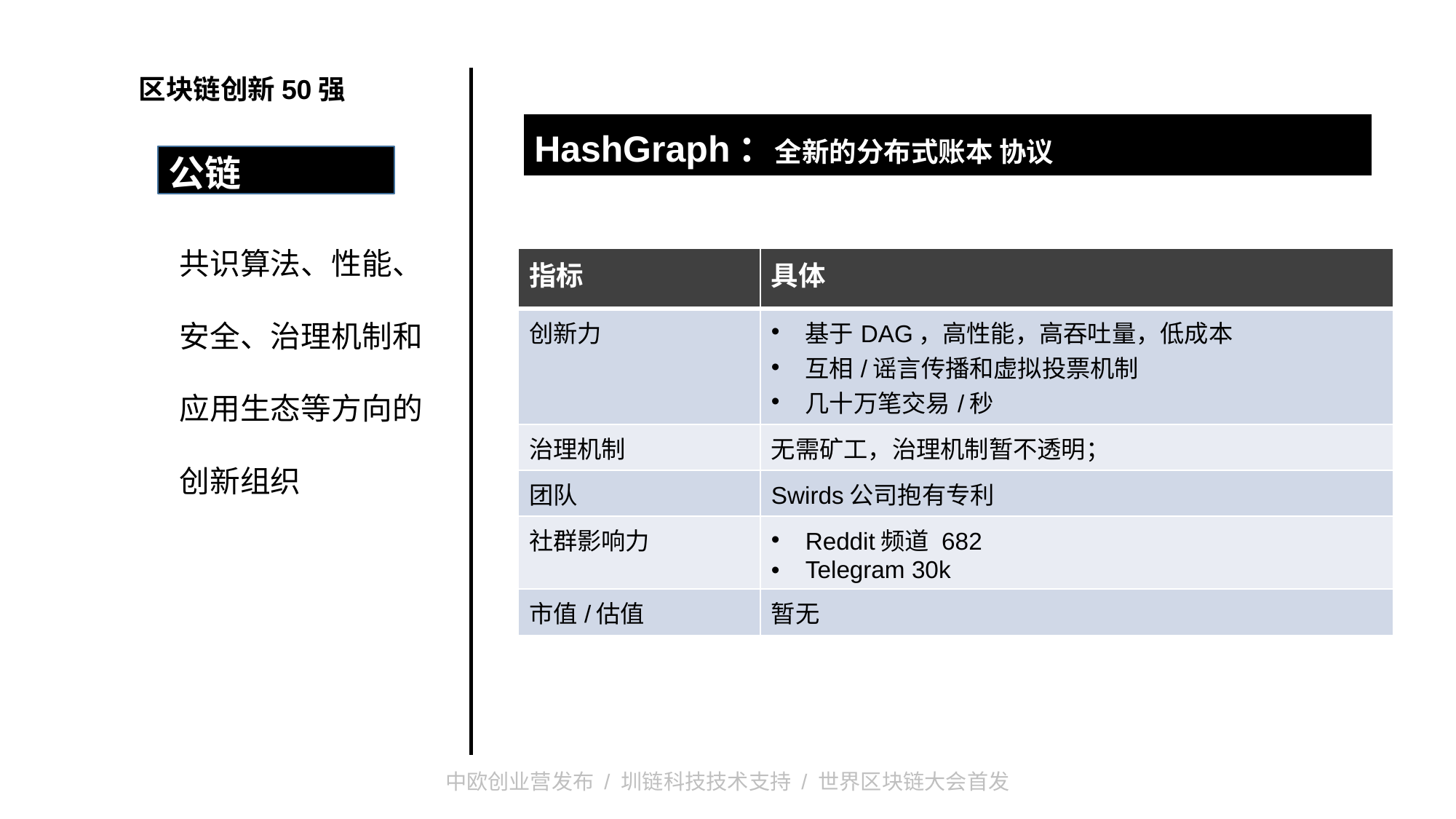

区块链创新50强
| HashGraph：全新的分布式账本 协议 |
| --- |
|  |
公链
共识算法、性能、
安全、治理机制和
应用生态等方向的
创新组织
| 指标 | 具体 |
| --- | --- |
| 创新力 | 基于DAG，高性能，高吞吐量，低成本 互相/谣言传播和虚拟投票机制 几十万笔交易/秒 |
| 治理机制 | 无需矿工，治理机制暂不透明； |
| 团队 | Swirds公司抱有专利 |
| 社群影响力 | Reddit频道 682 Telegram 30k |
| 市值/估值 | 暂无 |
18
中欧创业营发布 / 圳链科技技术支持 / 世界区块链大会首发